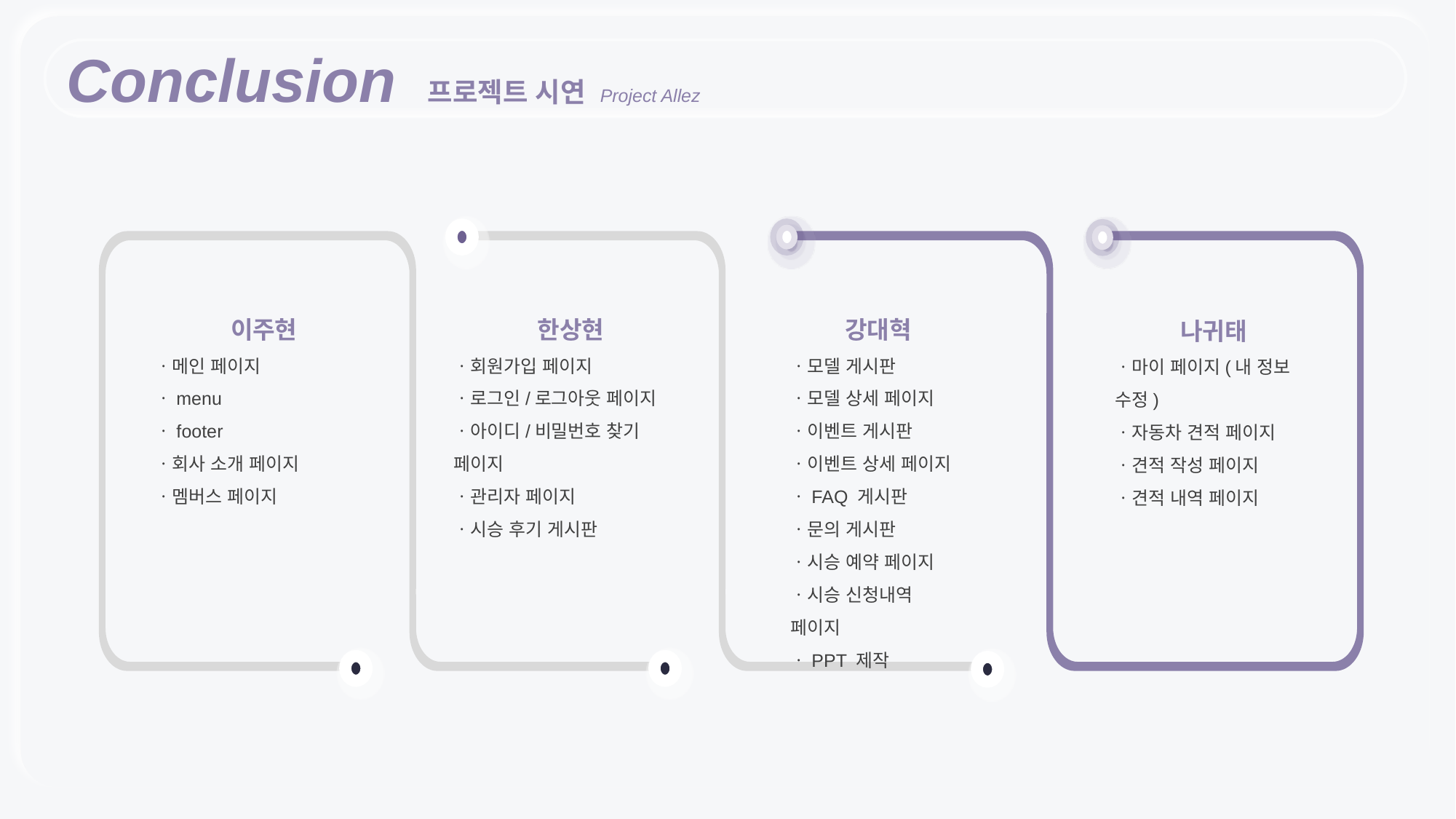

Conclusion 프로젝트 시연 Project Allez

이주현
ㆍ메인 페이지
ㆍmenu
ㆍfooter
ㆍ회사 소개 페이지
ㆍ멤버스 페이지
한상현
ㆍ회원가입 페이지
ㆍ로그인/로그아웃 페이지
ㆍ아이디/비밀번호 찾기 페이지
ㆍ관리자 페이지
ㆍ시승 후기 게시판

강대혁
ㆍ모델 게시판
ㆍ모델 상세 페이지
ㆍ이벤트 게시판
ㆍ이벤트 상세 페이지
ㆍFAQ 게시판
ㆍ문의 게시판
ㆍ시승 예약 페이지
ㆍ시승 신청내역 페이지
ㆍPPT 제작

나귀태
ㆍ마이 페이지(내 정보 수정)
ㆍ자동차 견적 페이지
ㆍ견적 작성 페이지
ㆍ견적 내역 페이지